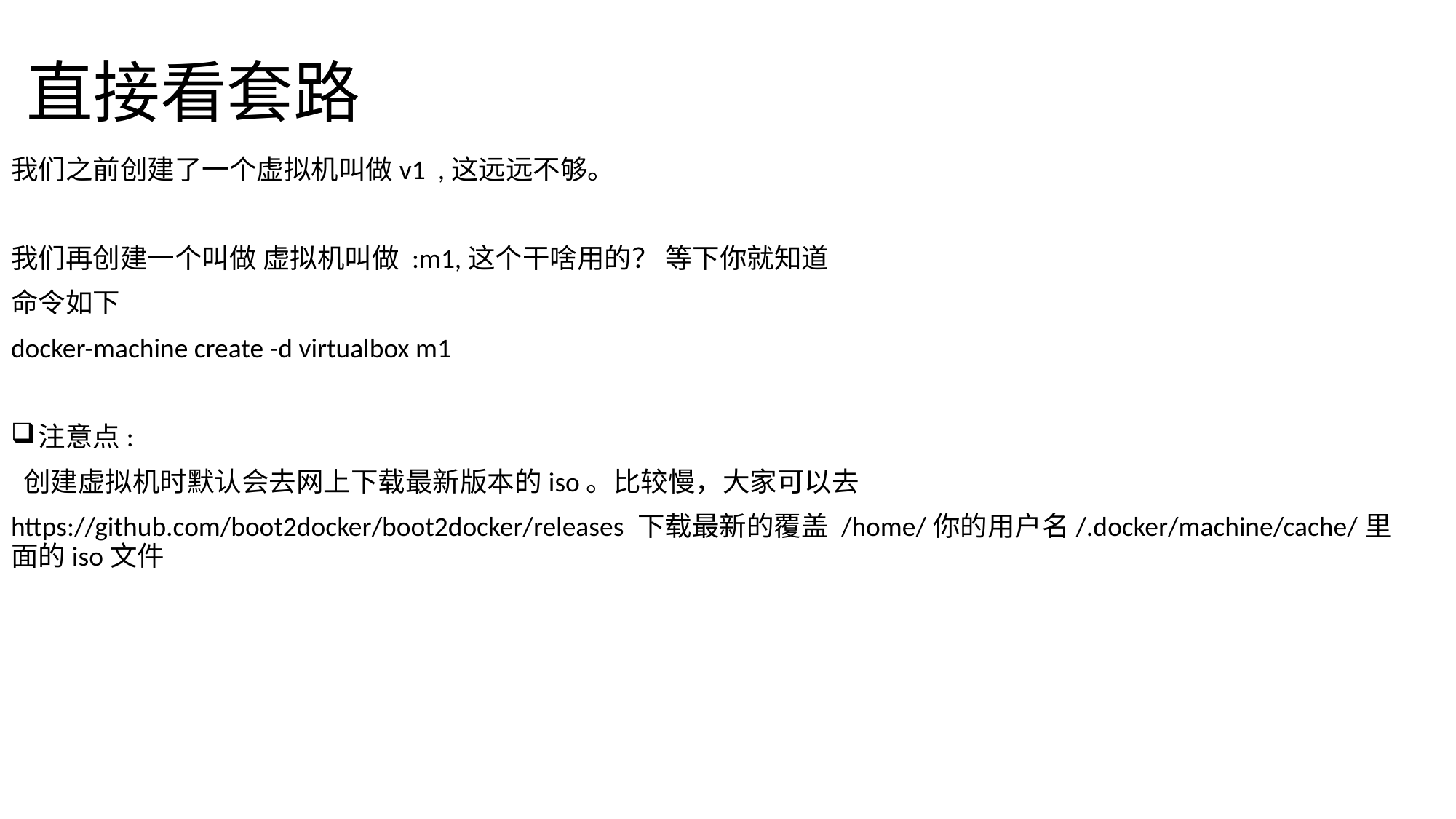

# 直接看套路
我们之前创建了一个虚拟机叫做v1  ,这远远不够。

我们再创建一个叫做 虚拟机叫做 :m1,这个干啥用的？ 等下你就知道
命令如下
docker-machine create -d virtualbox m1

注意点:
 创建虚拟机时默认会去网上下载最新版本的iso。比较慢，大家可以去
https://github.com/boot2docker/boot2docker/releases 下载最新的覆盖 /home/你的用户名/.docker/machine/cache/里面的iso文件